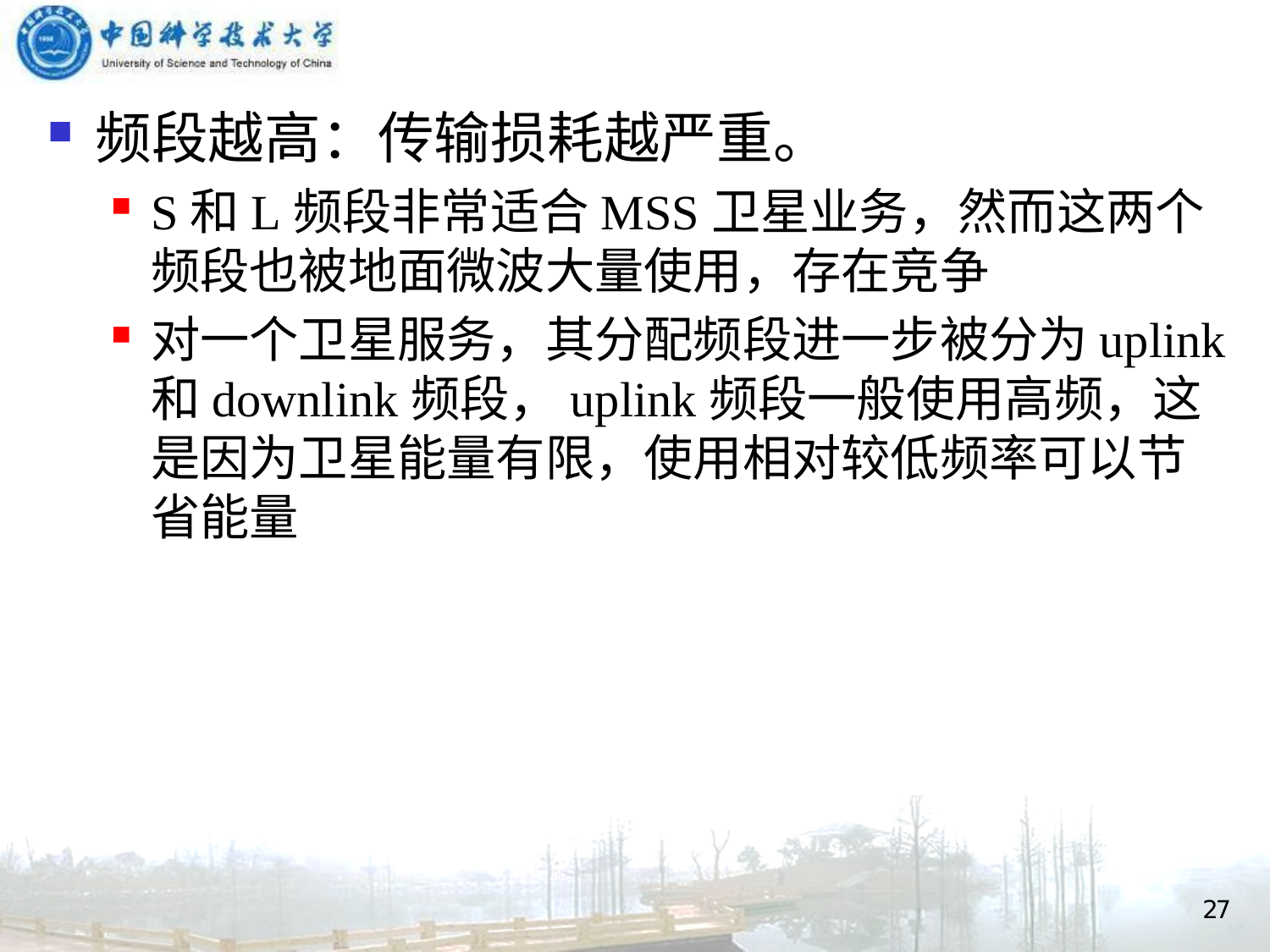

频段越高：传输损耗越严重。
S和L频段非常适合MSS卫星业务，然而这两个频段也被地面微波大量使用，存在竞争
对一个卫星服务，其分配频段进一步被分为uplink和downlink频段，uplink频段一般使用高频，这是因为卫星能量有限，使用相对较低频率可以节省能量

27